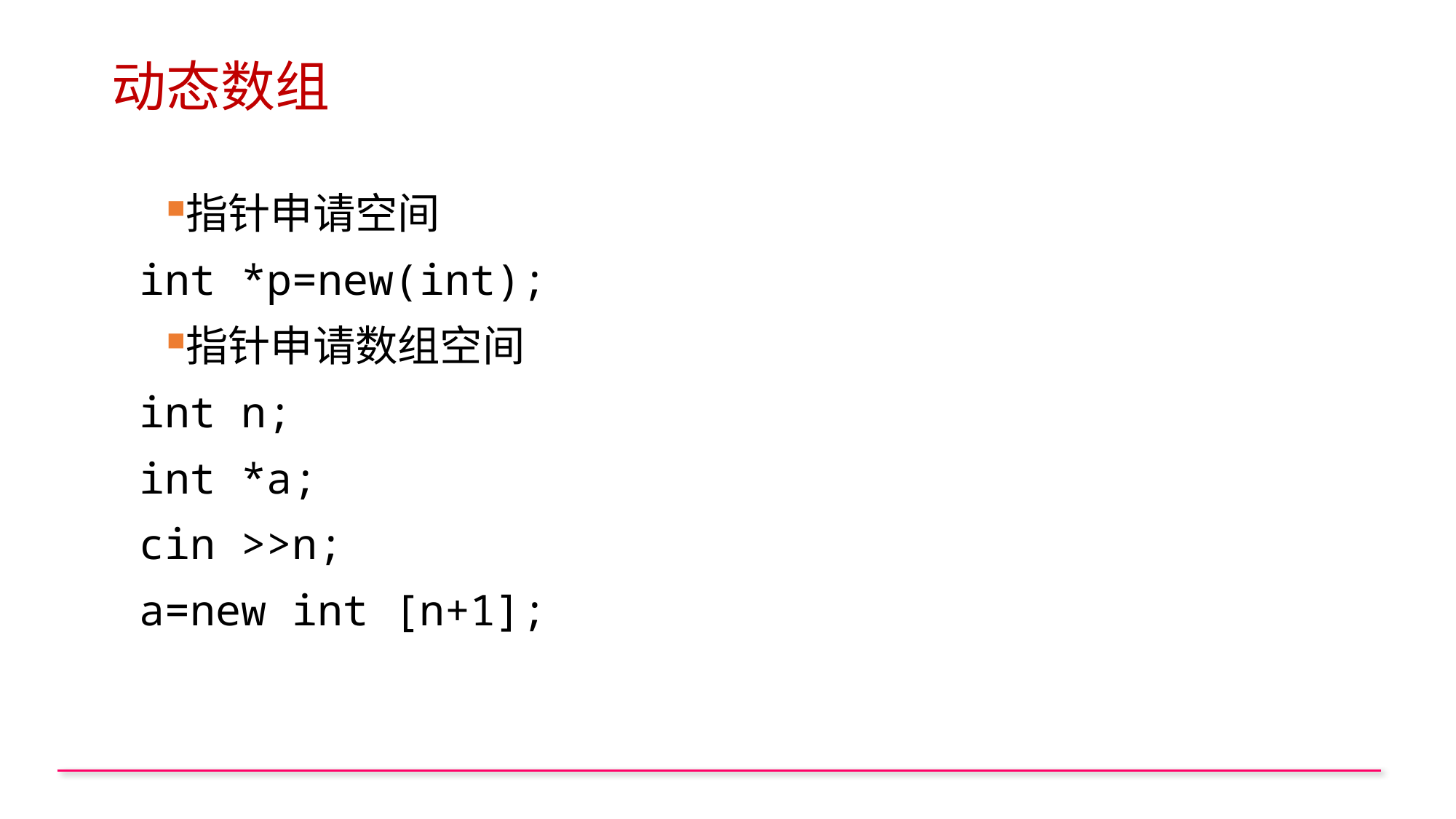

# 动态数组
指针申请空间
int *p=new(int);
指针申请数组空间
int n;
int *a;
cin >>n;
a=new int [n+1];